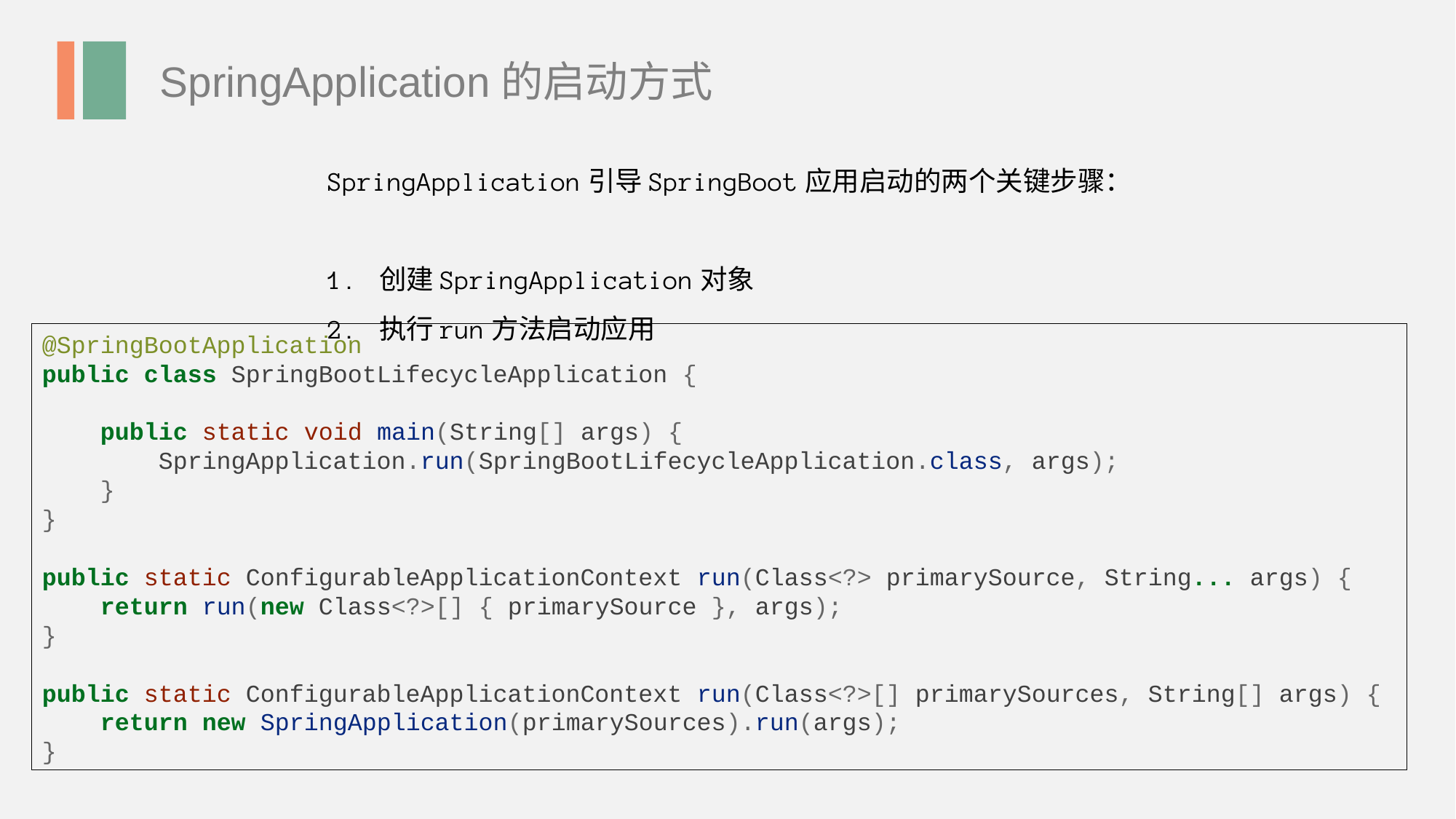

SpringApplication的启动方式
SpringApplication引导SpringBoot应用启动的两个关键步骤：
1. 创建SpringApplication对象
2. 执行run方法启动应用
@SpringBootApplication
public class SpringBootLifecycleApplication {
    public static void main(String[] args) {
        SpringApplication.run(SpringBootLifecycleApplication.class, args);
    }
}

public static ConfigurableApplicationContext run(Class<?> primarySource, String... args) {
    return run(new Class<?>[] { primarySource }, args);
}
public static ConfigurableApplicationContext run(Class<?>[] primarySources, String[] args) {
    return new SpringApplication(primarySources).run(args);
}